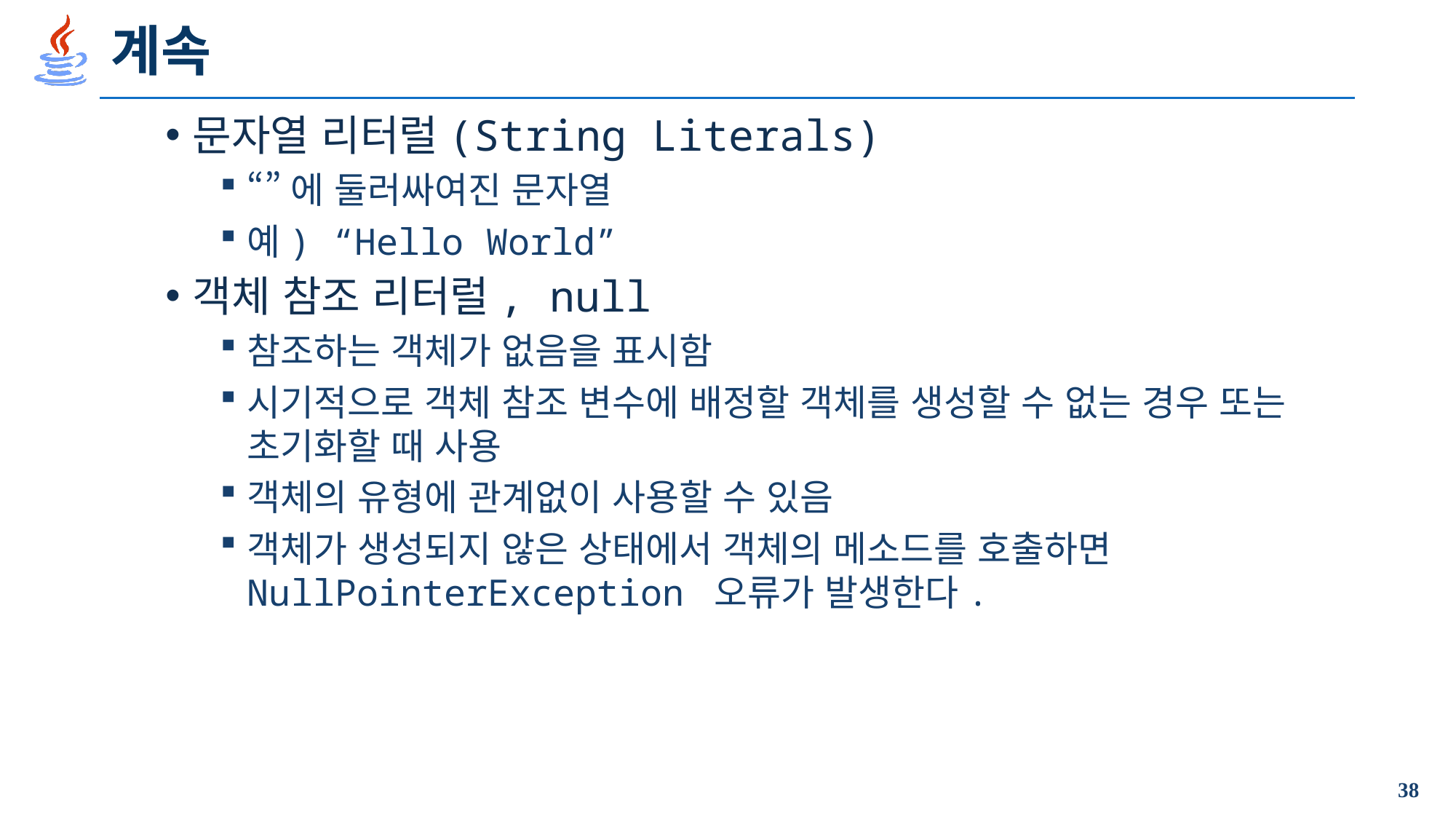

# 계속
문자열 리터럴(String Literals)
“”에 둘러싸여진 문자열
예) “Hello World”
객체 참조 리터럴, null
참조하는 객체가 없음을 표시함
시기적으로 객체 참조 변수에 배정할 객체를 생성할 수 없는 경우 또는 초기화할 때 사용
객체의 유형에 관계없이 사용할 수 있음
객체가 생성되지 않은 상태에서 객체의 메소드를 호출하면 NullPointerException 오류가 발생한다.

38